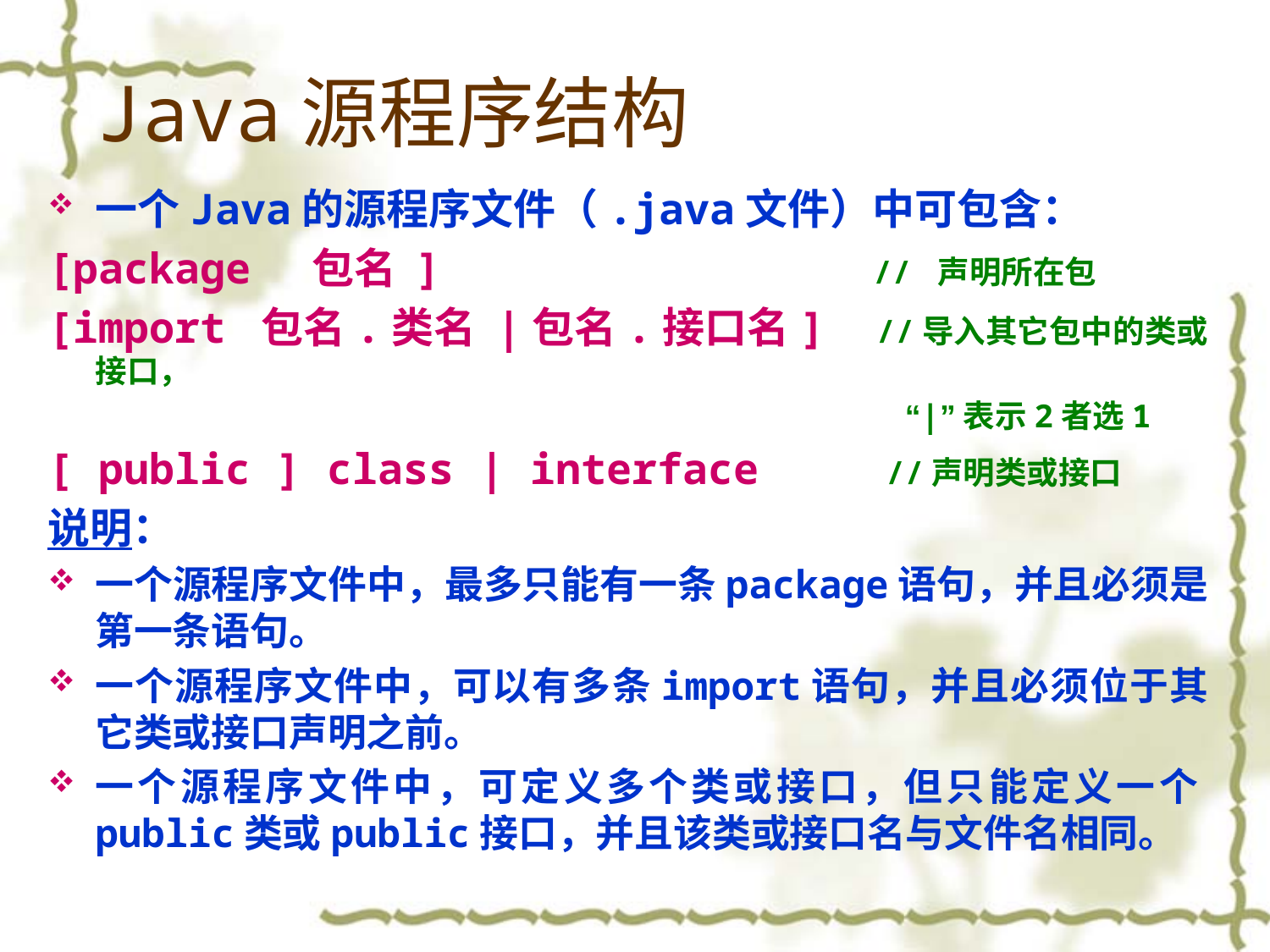

# Java源程序结构
一个Java的源程序文件（.java文件）中可包含：
[package  包名 ]                 // 声明所在包
[import 包名.类名 |包名.接口名]  //导入其它包中的类或接口，
                                             “|”表示2者选1
[ public ] class | interface     //声明类或接口
说明：
一个源程序文件中，最多只能有一条package语句，并且必须是第一条语句。
一个源程序文件中，可以有多条import语句，并且必须位于其它类或接口声明之前。
一个源程序文件中，可定义多个类或接口，但只能定义一个public类或public接口，并且该类或接口名与文件名相同。